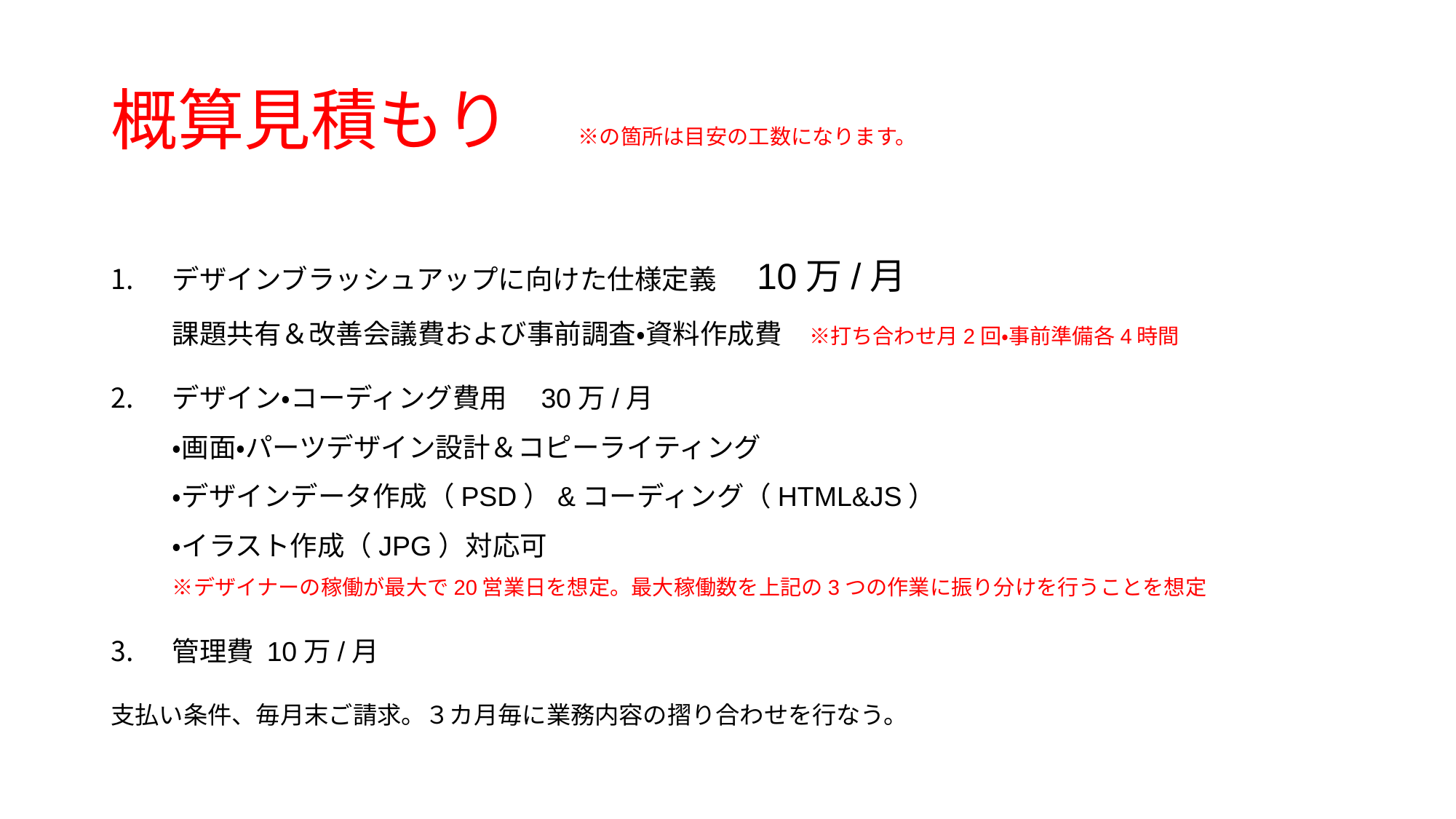

# 概算見積もり　※の箇所は目安の工数になります。
デザインブラッシュアップに向けた仕様定義　 10万/月
課題共有＆改善会議費および事前調査・資料作成費　※打ち合わせ月2回・事前準備各4時間
デザイン・コーディング費用　30万/月
・画面・パーツデザイン設計＆コピーライティング　
・デザインデータ作成（PSD）&コーディング（HTML&JS）
・イラスト作成（JPG）対応可　
※デザイナーの稼働が最大で20営業日を想定。最大稼働数を上記の3つの作業に振り分けを行うことを想定
管理費 10万/月
支払い条件、毎月末ご請求。３カ月毎に業務内容の摺り合わせを行なう。